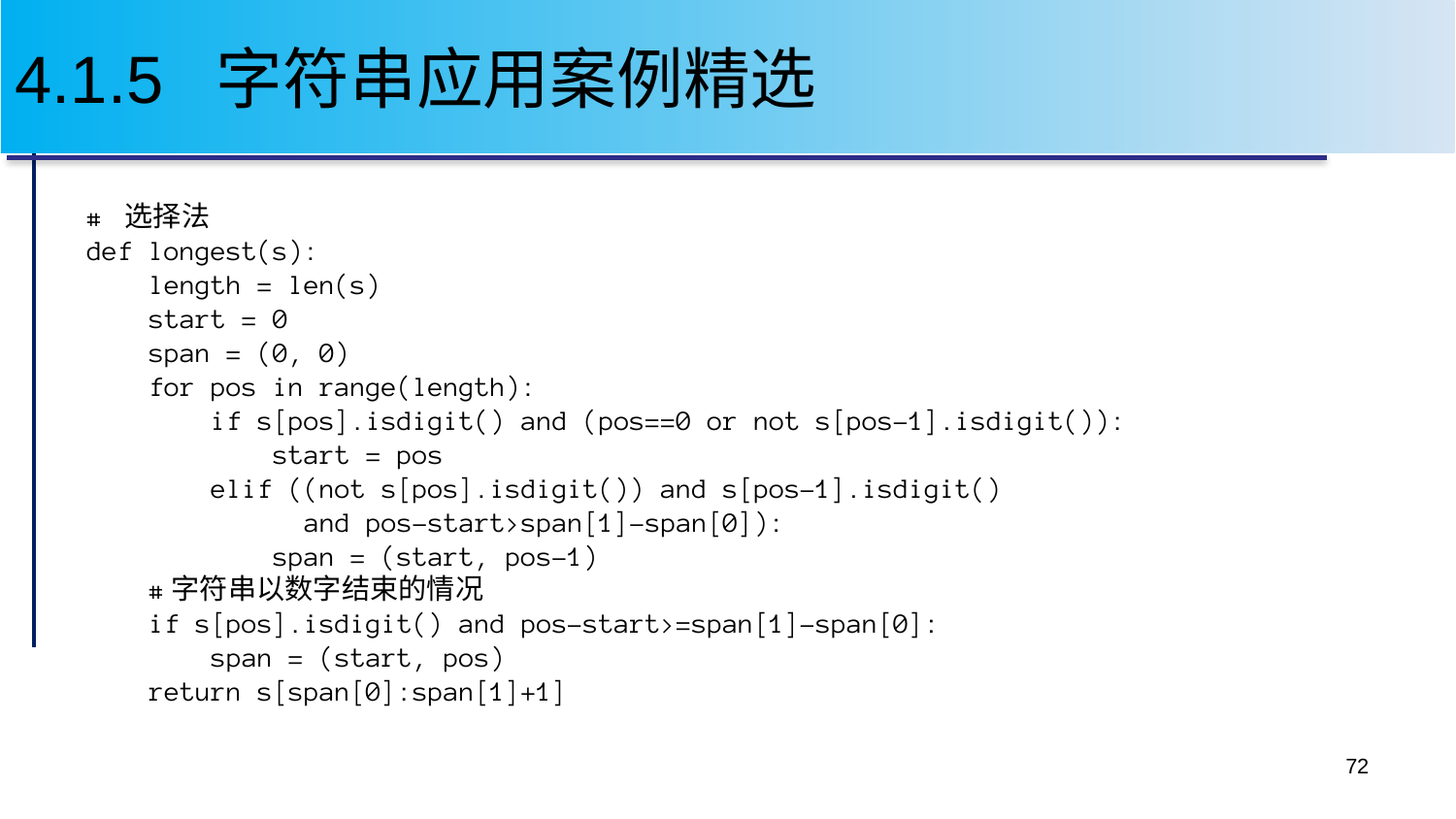

# 4.1.5  字符串应用案例精选
# 选择法
def longest(s):
    length = len(s)
    start = 0
    span = (0, 0)
    for pos in range(length):
        if s[pos].isdigit() and (pos==0 or not s[pos-1].isdigit()):
            start = pos
        elif ((not s[pos].isdigit()) and s[pos-1].isdigit()
              and pos-start>span[1]-span[0]):
            span = (start, pos-1)
    #字符串以数字结束的情况
    if s[pos].isdigit() and pos-start>=span[1]-span[0]:
        span = (start, pos)
    return s[span[0]:span[1]+1]
72